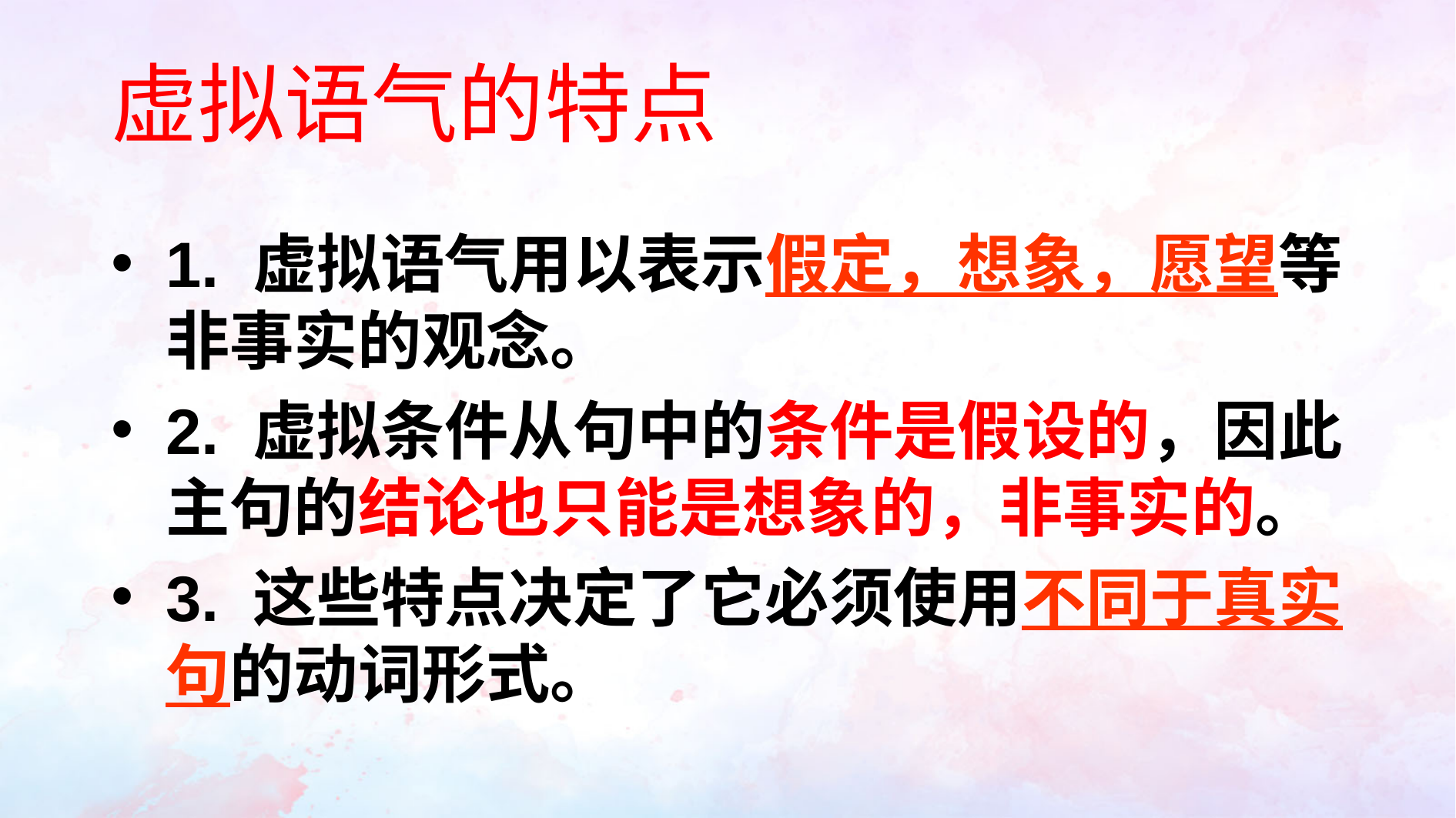

虚拟语气的特点
1. 虚拟语气用以表示假定，想象，愿望等非事实的观念。
2. 虚拟条件从句中的条件是假设的，因此主句的结论也只能是想象的，非事实的。
3. 这些特点决定了它必须使用不同于真实句的动词形式。